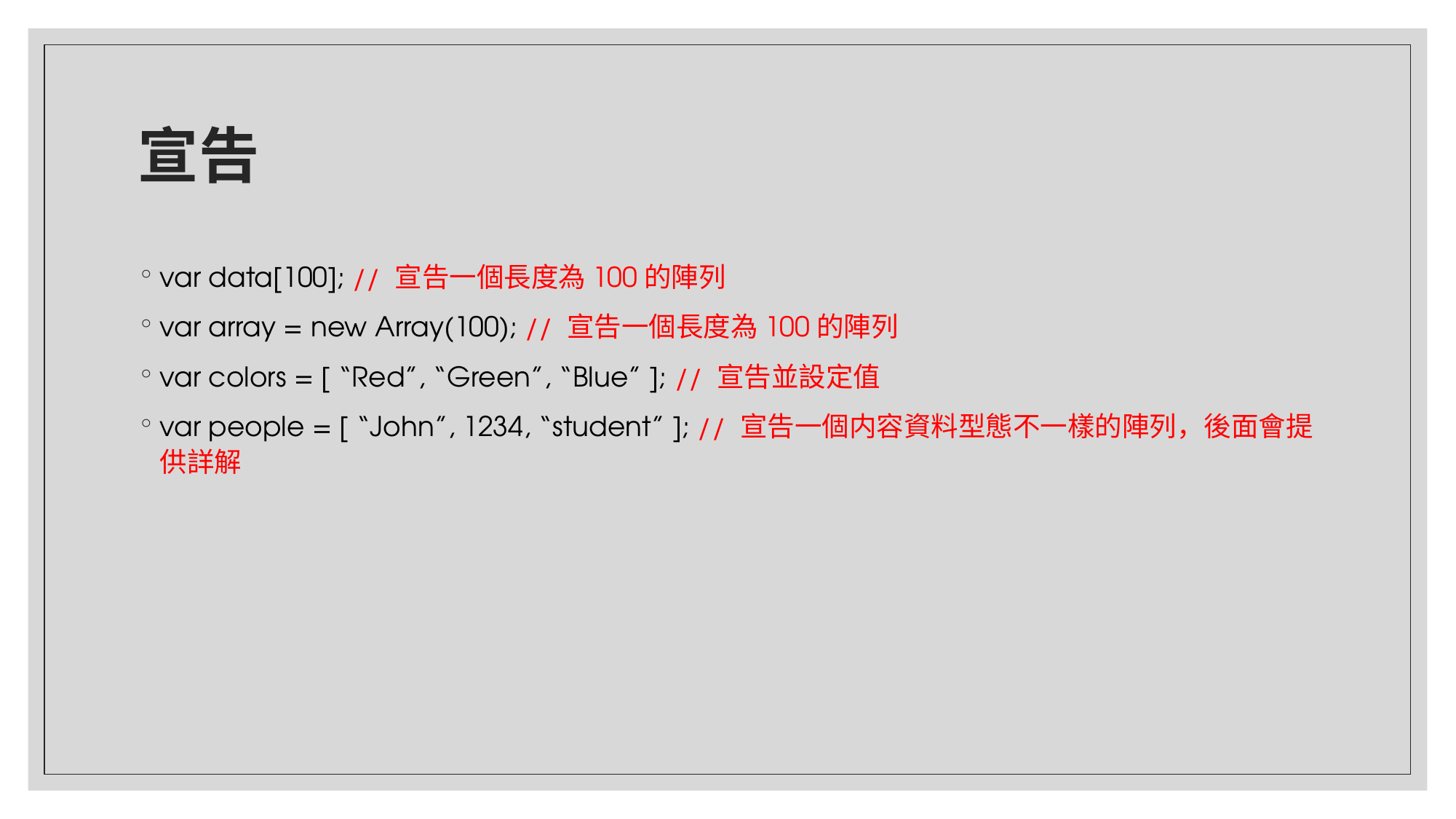

# 宣告
var data[100]; // 宣告一個長度為100的陣列
var array = new Array(100); // 宣告一個長度為100的陣列
var colors = [ “Red”, “Green”, “Blue” ]; // 宣告並設定值
var people = [ “John”, 1234, “student” ]; // 宣告一個内容資料型態不一樣的陣列，後面會提供詳解